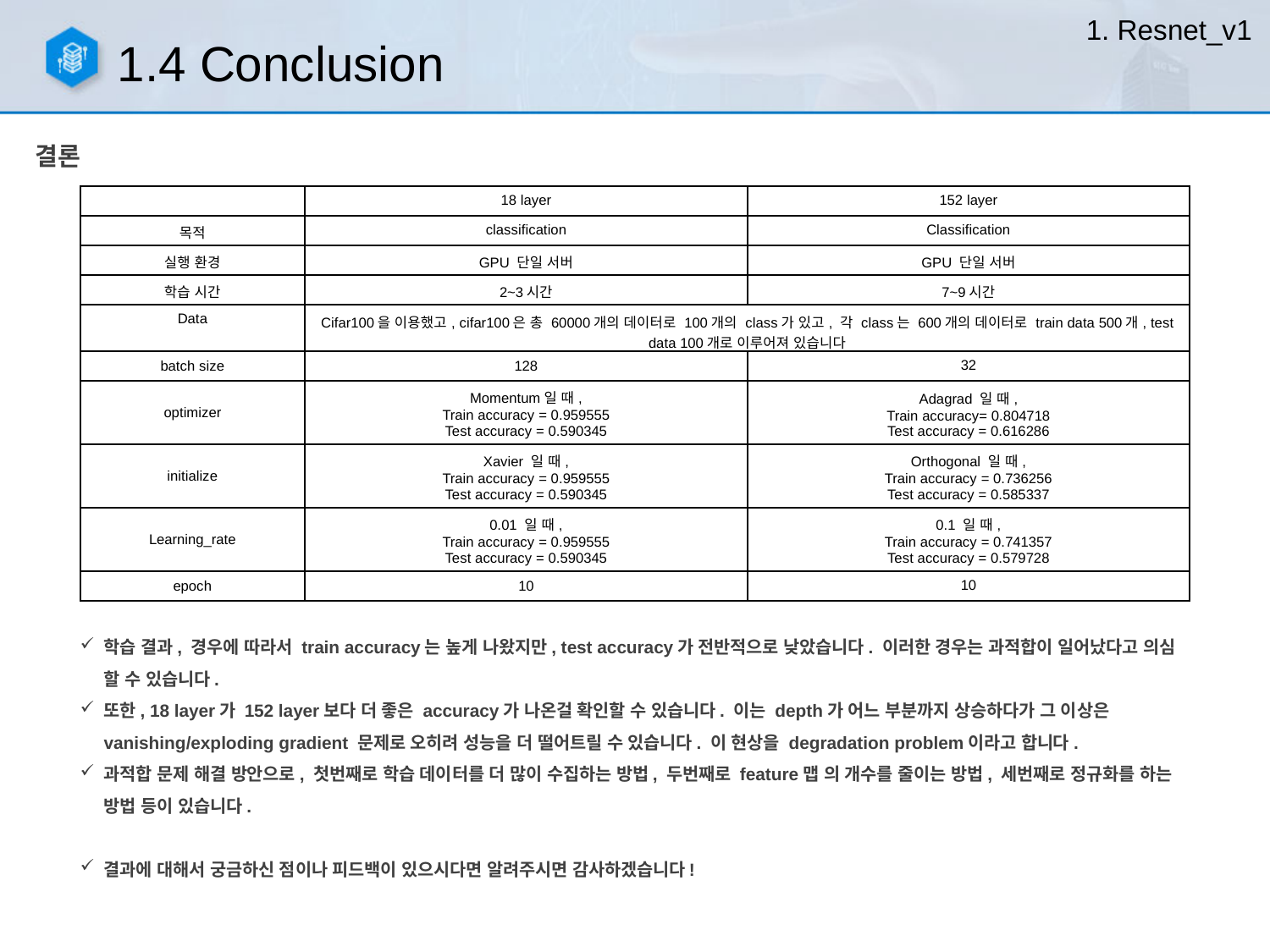

1. Resnet_v1
1.4 Conclusion
결론
|  | 18 layer | 152 layer |
| --- | --- | --- |
| 목적 | classification | Classification |
| 실행 환경 | GPU 단일 서버 | GPU 단일 서버 |
| 학습 시간 | 2~3시간 | 7~9시간 |
| Data | Cifar100을 이용했고, cifar100은 총 60000개의 데이터로 100개의 class가 있고, 각 class는 600개의 데이터로 train data 500개, test data 100개로 이루어져 있습니다 |  |
| batch size | 128 | 32 |
| optimizer | Momentum일 때, Train accuracy = 0.959555 Test accuracy = 0.590345 | Adagrad 일 때, Train accuracy= 0.804718 Test accuracy = 0.616286 |
| initialize | Xavier 일 때, Train accuracy = 0.959555 Test accuracy = 0.590345 | Orthogonal 일 때, Train accuracy = 0.736256 Test accuracy = 0.585337 |
| Learning\_rate | 0.01 일 때, Train accuracy = 0.959555 Test accuracy = 0.590345 | 0.1 일 때, Train accuracy = 0.741357 Test accuracy = 0.579728 |
| epoch | 10 | 10 |
학습 결과, 경우에 따라서 train accuracy는 높게 나왔지만, test accuracy가 전반적으로 낮았습니다. 이러한 경우는 과적합이 일어났다고 의심 할 수 있습니다.
또한, 18 layer가 152 layer보다 더 좋은 accuracy가 나온걸 확인할 수 있습니다. 이는 depth가 어느 부분까지 상승하다가 그 이상은 vanishing/exploding gradient 문제로 오히려 성능을 더 떨어트릴 수 있습니다. 이 현상을 degradation problem이라고 합니다.
과적합 문제 해결 방안으로, 첫번째로 학습 데이터를 더 많이 수집하는 방법, 두번째로 feature맵 의 개수를 줄이는 방법, 세번째로 정규화를 하는 방법 등이 있습니다.

결과에 대해서 궁금하신 점이나 피드백이 있으시다면 알려주시면 감사하겠습니다!